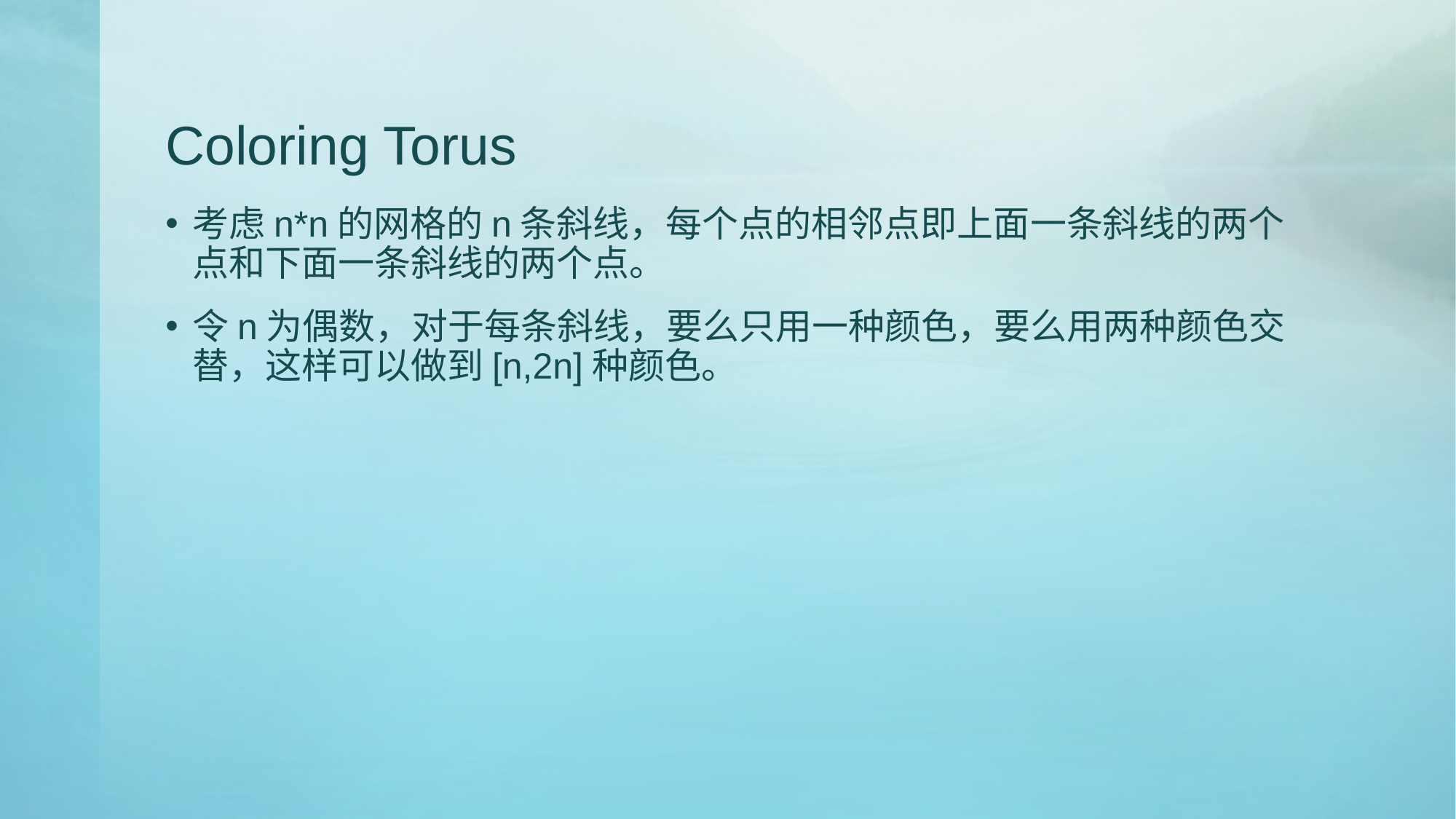

# Coloring Torus
考虑n*n的网格的n条斜线，每个点的相邻点即上面一条斜线的两个点和下面一条斜线的两个点。
令n为偶数，对于每条斜线，要么只用一种颜色，要么用两种颜色交替，这样可以做到[n,2n]种颜色。